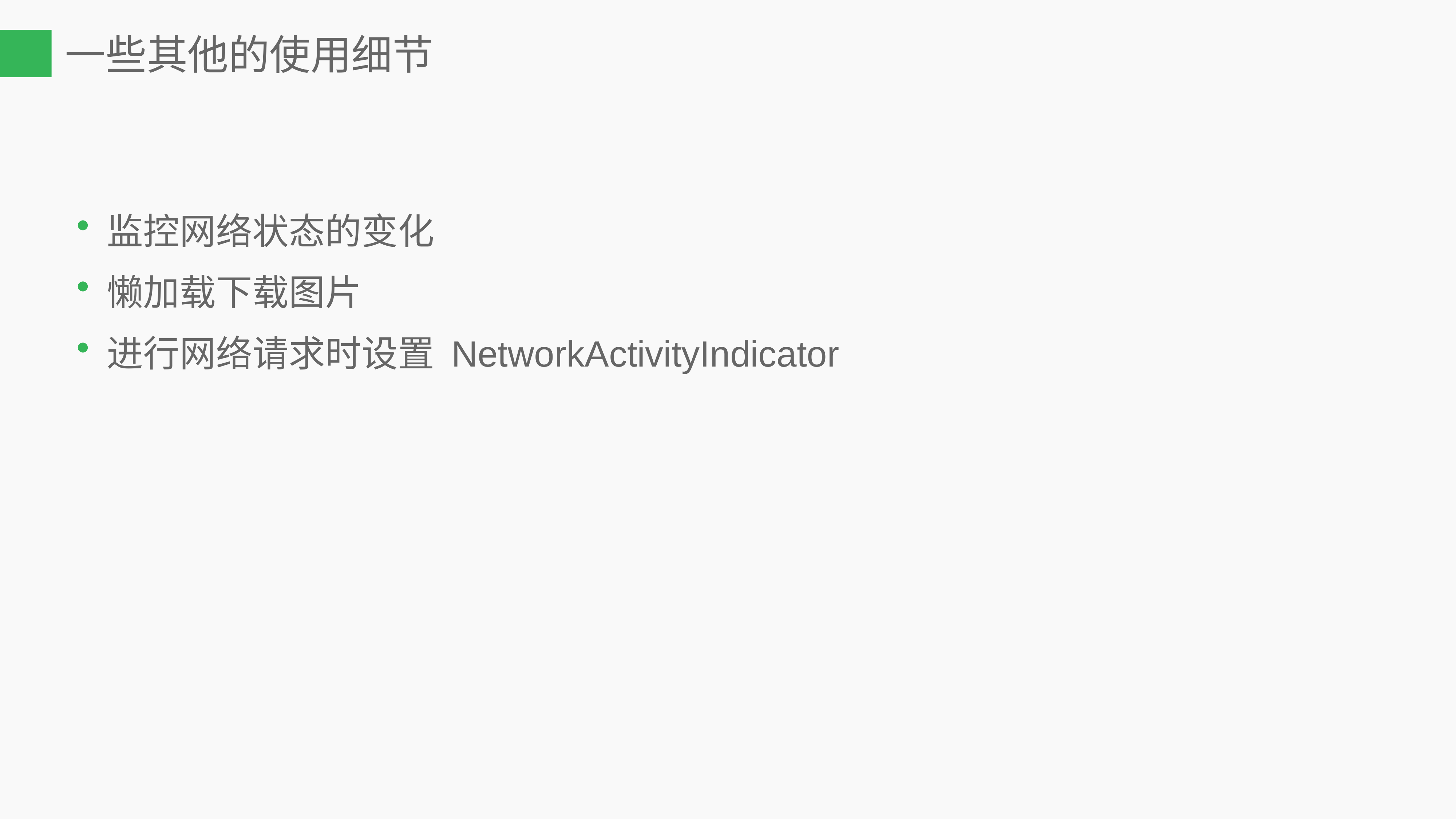

一些其他的使用细节

监控网络状态的变化
懒加载下载图片
进行网络请求时设置 NetworkActivityIndicator